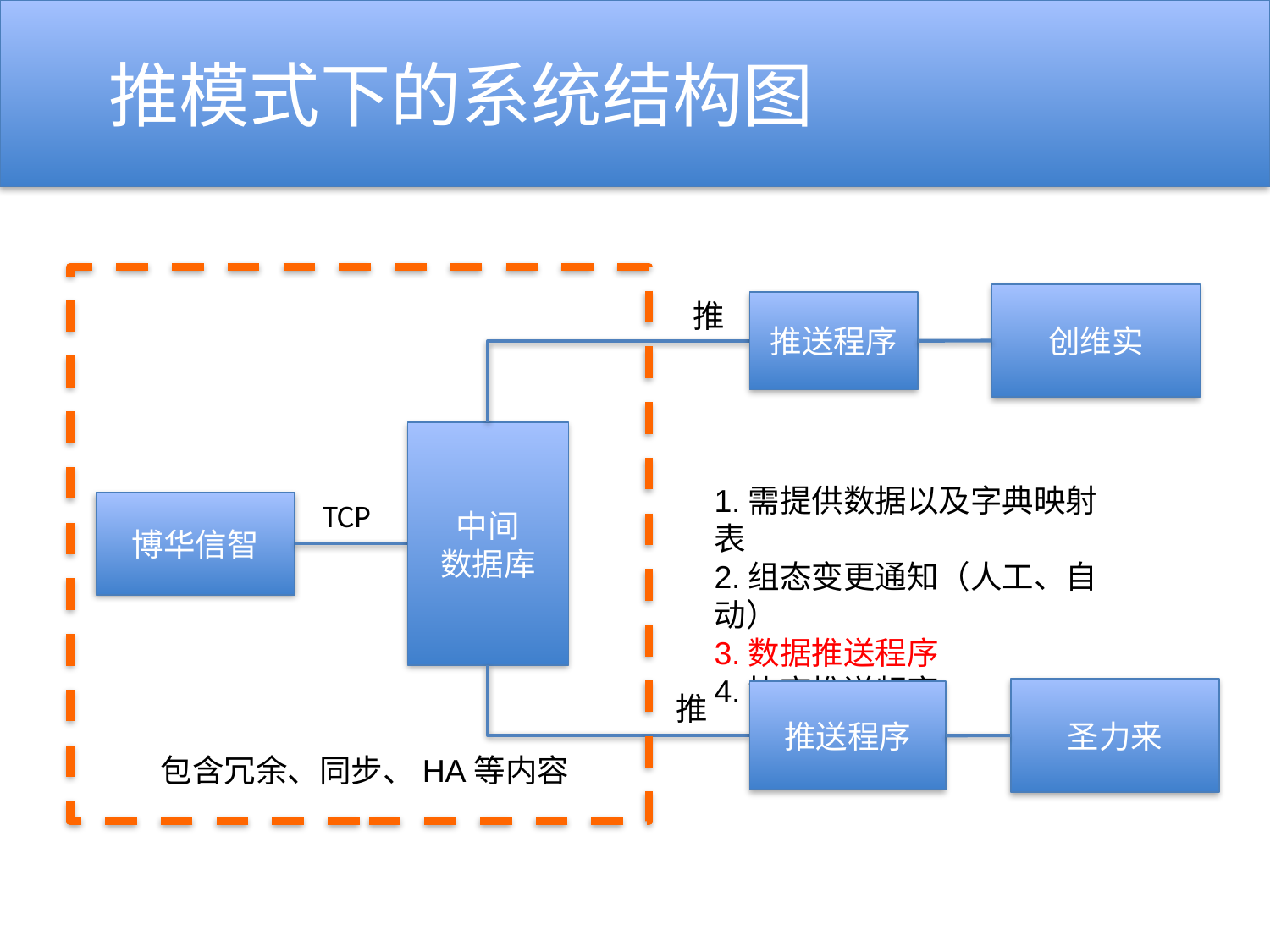

推模式下的系统结构图

创维实
推
推送程序
中间
数据库
1.需提供数据以及字典映射表
2.组态变更通知（人工、自动）
3.数据推送程序
4.协商推送频率
TCP
博华信智
圣力来
推送程序
推
包含冗余、同步、HA等内容